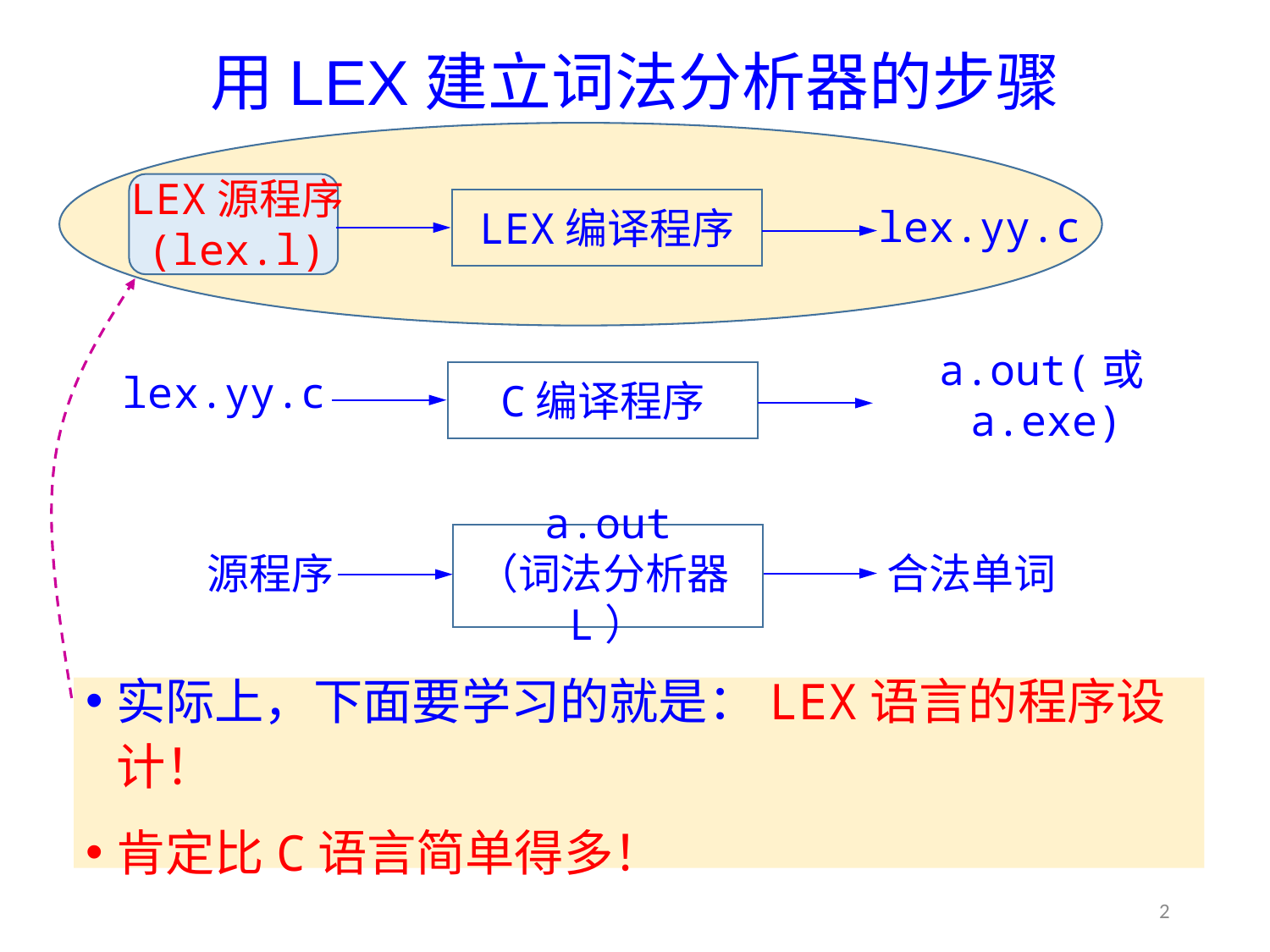

# 用LEX建立词法分析器的步骤

LEX源程序
(lex.l)
lex.yy.c
LEX编译程序
a.out
（词法分析器L）
源程序
合法单词
lex.yy.c
a.out(或a.exe)
C编译程序

实际上，下面要学习的就是：LEX语言的程序设计！
肯定比C语言简单得多！
2